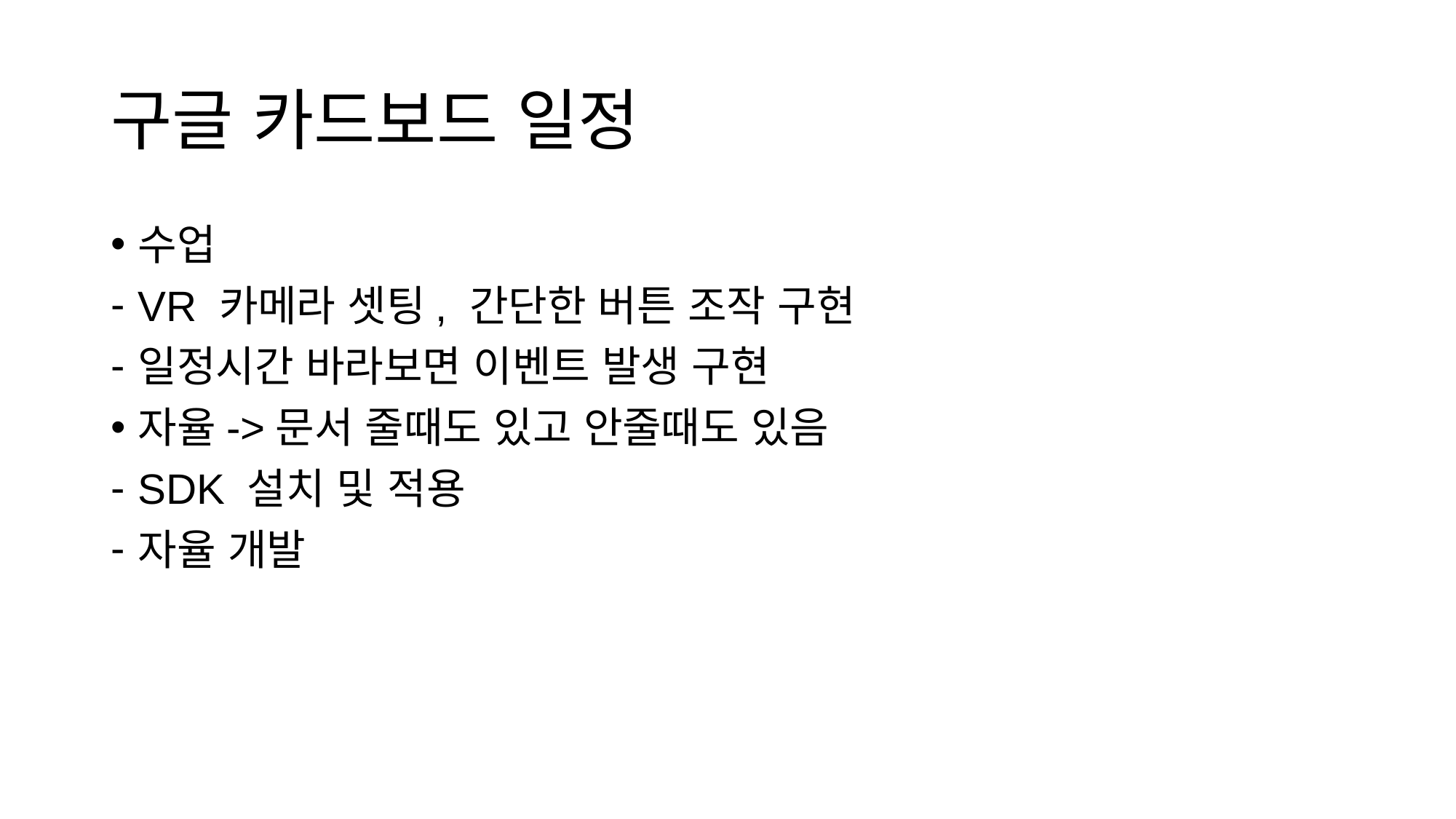

# 구글 카드보드 일정
수업
VR 카메라 셋팅, 간단한 버튼 조작 구현
일정시간 바라보면 이벤트 발생 구현
자율->문서 줄때도 있고 안줄때도 있음
SDK 설치 및 적용
자율 개발